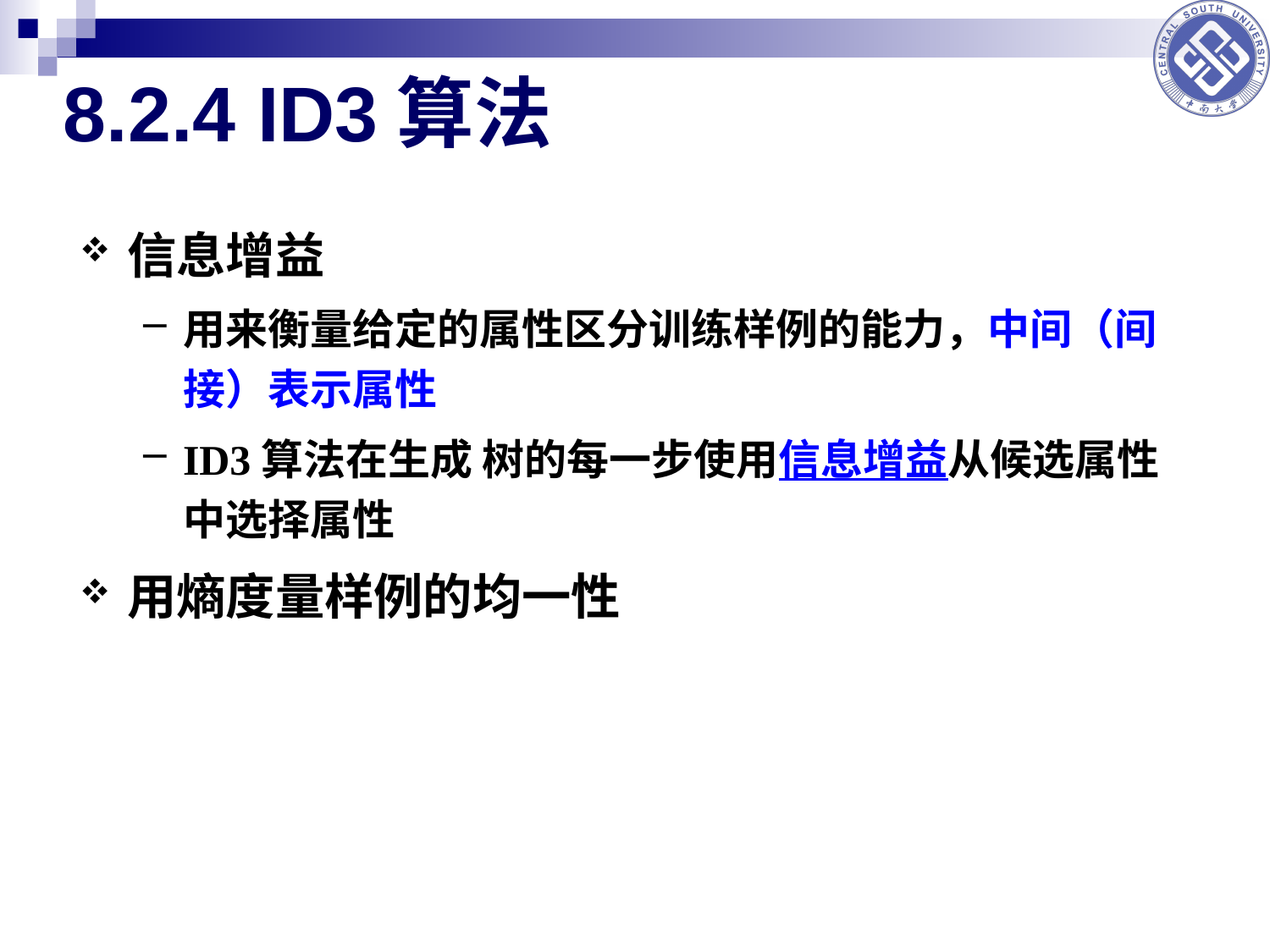

# 8.2.4 ID3算法
信息增益
用来衡量给定的属性区分训练样例的能力，中间（间接）表示属性
ID3算法在生成 树的每一步使用信息增益从候选属性中选择属性
用熵度量样例的均一性